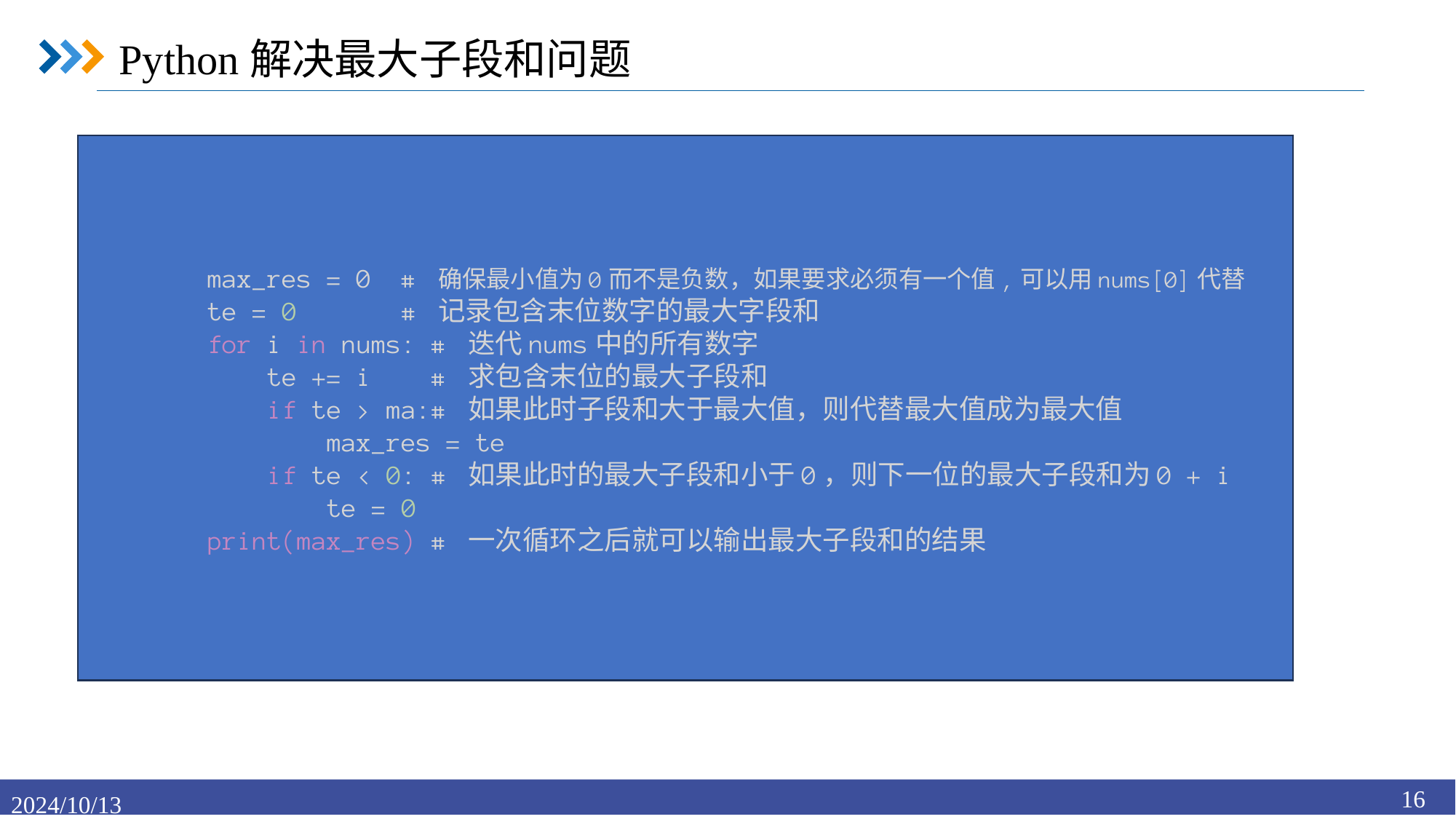

Python解决最大子段和问题
        max_res = 0  # 确保最小值为0而不是负数，如果要求必须有一个值,可以用nums[0]代替
        te = 0       # 记录包含末位数字的最大字段和
        for i in nums: # 迭代nums中的所有数字
            te += i    # 求包含末位的最大子段和
            if te > ma:# 如果此时子段和大于最大值，则代替最大值成为最大值
                max_res = te
            if te < 0: # 如果此时的最大子段和小于0，则下一位的最大子段和为0 + i
                te = 0
        print(max_res) # 一次循环之后就可以输出最大子段和的结果